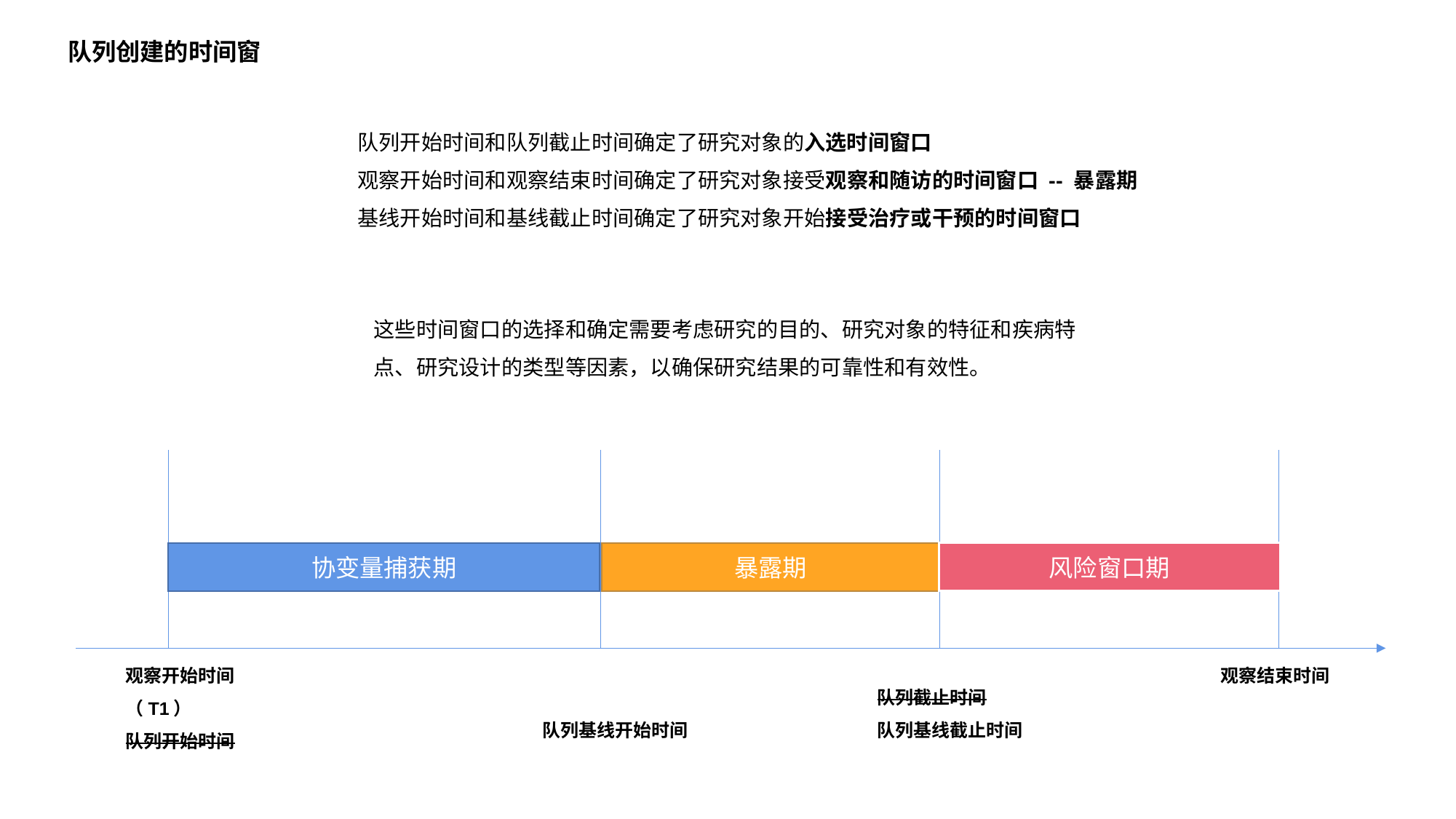

队列创建的时间窗
队列开始时间和队列截止时间确定了研究对象的入选时间窗口
观察开始时间和观察结束时间确定了研究对象接受观察和随访的时间窗口 -- 暴露期
基线开始时间和基线截止时间确定了研究对象开始接受治疗或干预的时间窗口
这些时间窗口的选择和确定需要考虑研究的目的、研究对象的特征和疾病特点、研究设计的类型等因素，以确保研究结果的可靠性和有效性。
协变量捕获期
暴露期
风险窗口期
观察开始时间（T1）
队列开始时间

队列基线开始时间

队列截止时间
队列基线截止时间
观察结束时间